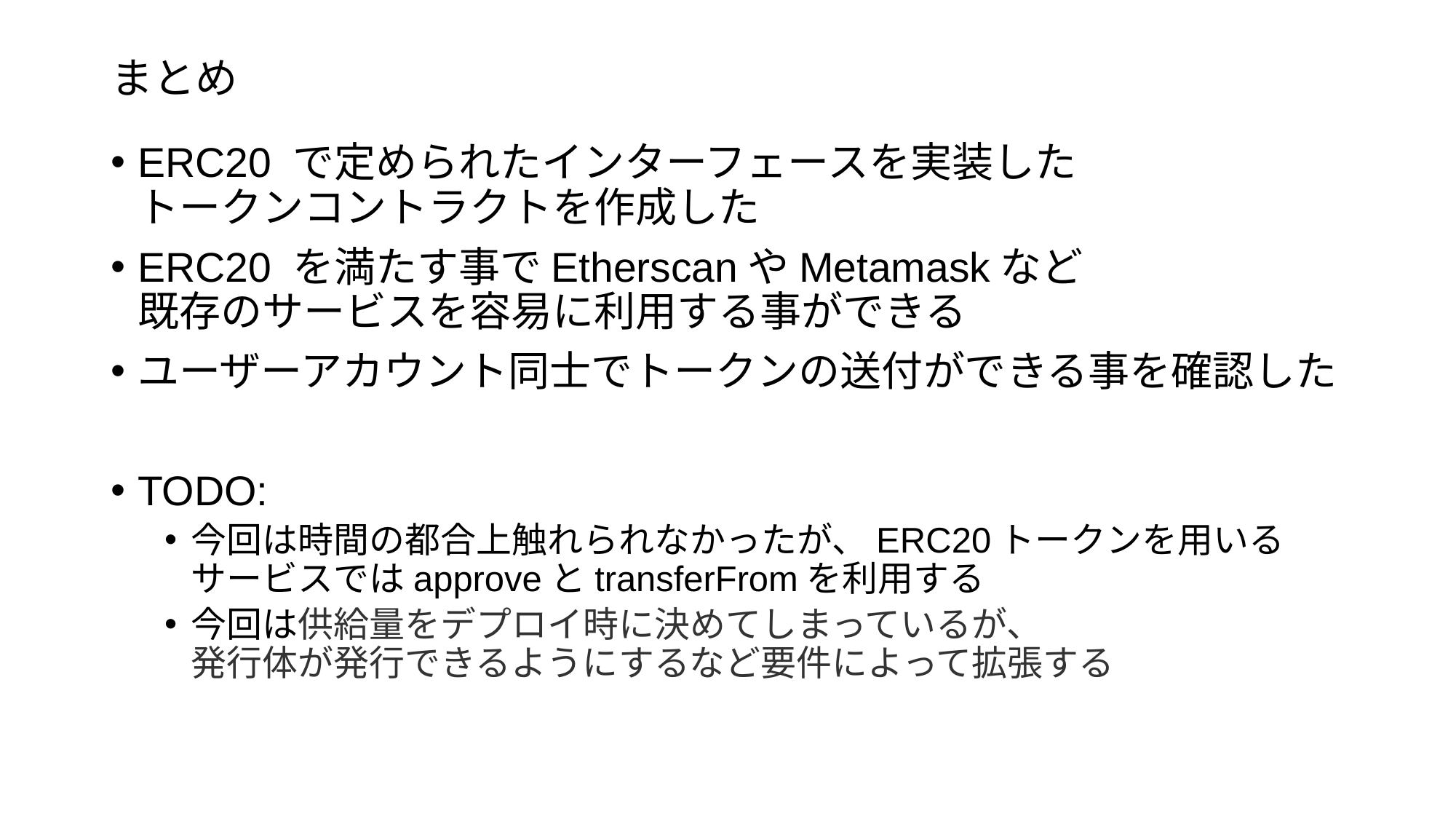

# まとめ
ERC20 で定められたインターフェースを実装した
トークンコントラクトを作成した
ERC20 を満たす事でEtherscanやMetamaskなど
既存のサービスを容易に利用する事ができる
ユーザーアカウント同士でトークンの送付ができる事を確認した

TODO:
今回は時間の都合上触れられなかったが、ERC20トークンを用いるサービスではapproveとtransferFromを利用する
今回は供給量をデプロイ時に決めてしまっているが、
発行体が発行できるようにするなど要件によって拡張する